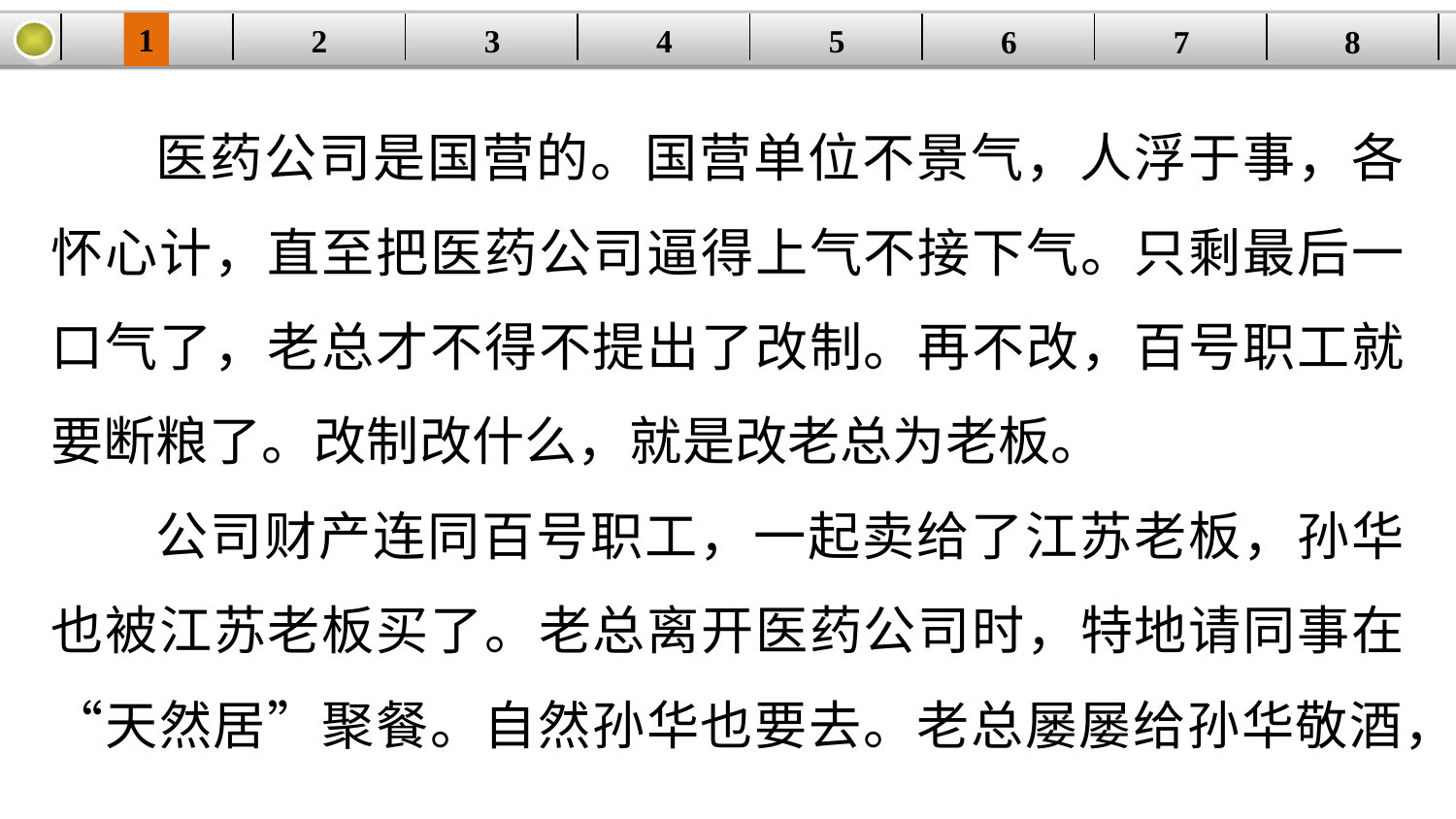

1
2
3
4
|  |  |  |  |  |  |  |  |
| --- | --- | --- | --- | --- | --- | --- | --- |
5
6
7
8

医药公司是国营的。国营单位不景气，人浮于事，各怀心计，直至把医药公司逼得上气不接下气。只剩最后一口气了，老总才不得不提出了改制。再不改，百号职工就要断粮了。改制改什么，就是改老总为老板。
公司财产连同百号职工，一起卖给了江苏老板，孙华也被江苏老板买了。老总离开医药公司时，特地请同事在“天然居”聚餐。自然孙华也要去。老总屡屡给孙华敬酒，